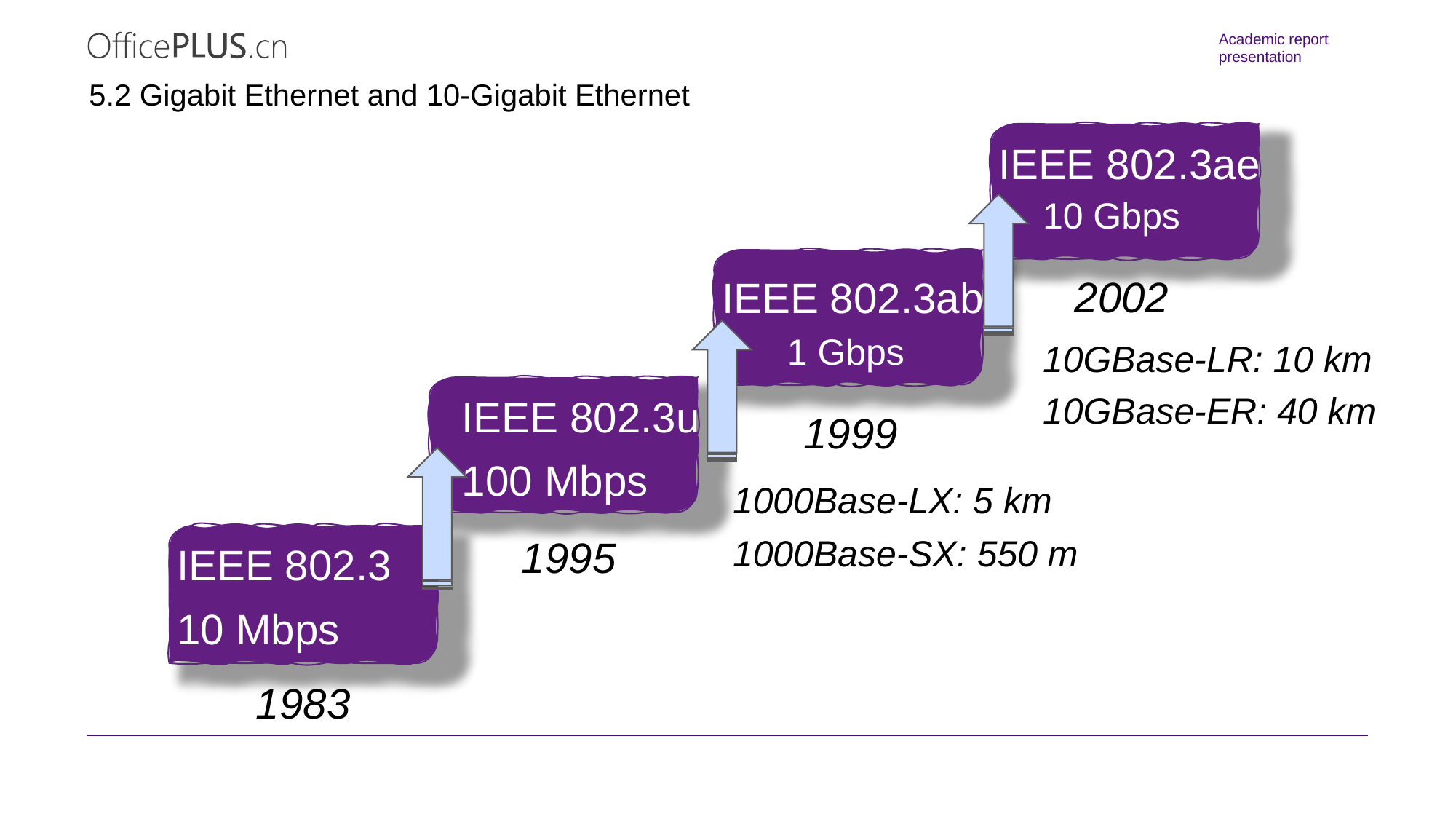

5.2 Gigabit Ethernet and 10-Gigabit Ethernet

IEEE 802.3ae
10 Gbps
请在此输入具体的内容，T内容应当精炼简洁，便于读者快速把握信息。

IEEE 802.3ab
2002
1 Gbps
10GBase-LR: 10 km

IEEE 802.3u
100 Mbps
10GBase-ER: 40 km
1999
1000Base-LX: 5 km

IEEE 802.3
10 Mbps
1995
1000Base-SX: 550 m
1983